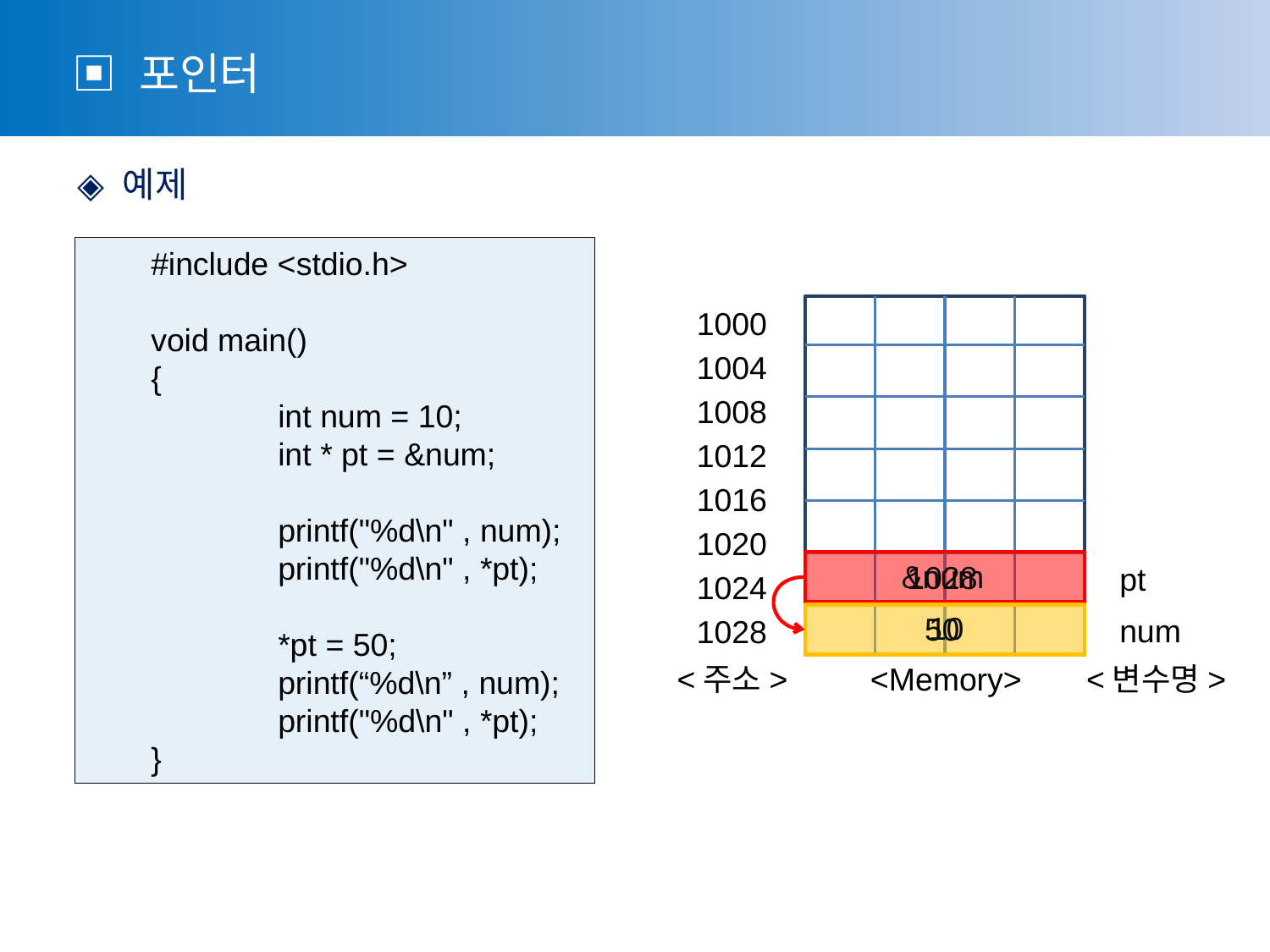

▣ 포인터
 ◈ 예제
#include <stdio.h>

void main()
{
	int num = 10;
	int * pt = &num;

	printf("%d\n" , num);
	printf("%d\n" , *pt);

	*pt = 50;
	printf(“%d\n” , num);
	printf("%d\n" , *pt);
}
1000
1004
1008
1012
1016
1020
1024
1028
<주소>

<Memory>
&num
1028

pt
10
50
num

<변수명>